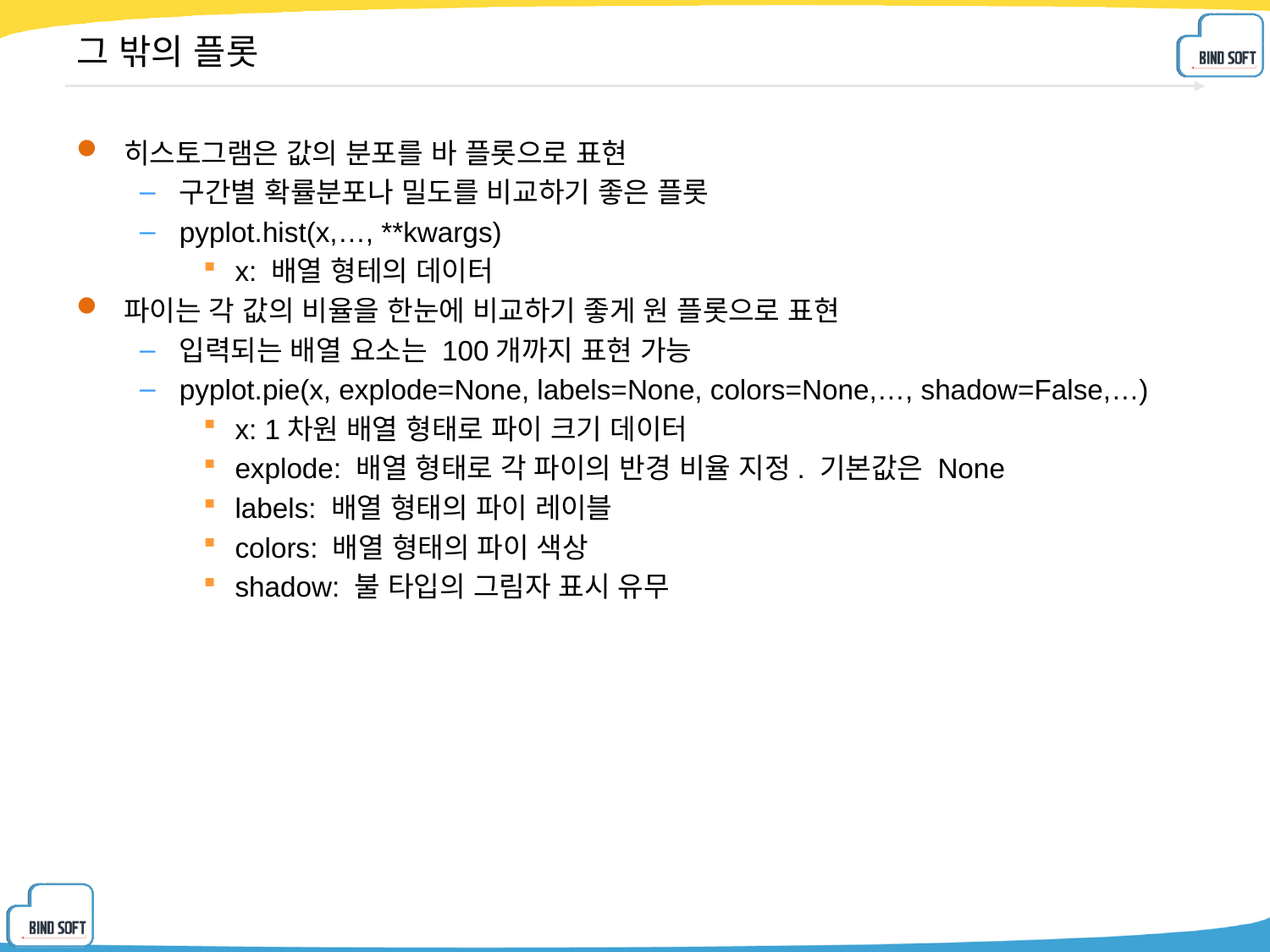

# 그 밖의 플롯
히스토그램은 값의 분포를 바 플롯으로 표현
구간별 확률분포나 밀도를 비교하기 좋은 플롯
pyplot.hist(x,…, **kwargs)
x: 배열 형테의 데이터
파이는 각 값의 비율을 한눈에 비교하기 좋게 원 플롯으로 표현
입력되는 배열 요소는 100개까지 표현 가능
pyplot.pie(x, explode=None, labels=None, colors=None,…, shadow=False,…)
x: 1차원 배열 형태로 파이 크기 데이터
explode: 배열 형태로 각 파이의 반경 비율 지정. 기본값은 None
labels: 배열 형태의 파이 레이블
colors: 배열 형태의 파이 색상
shadow: 불 타입의 그림자 표시 유무